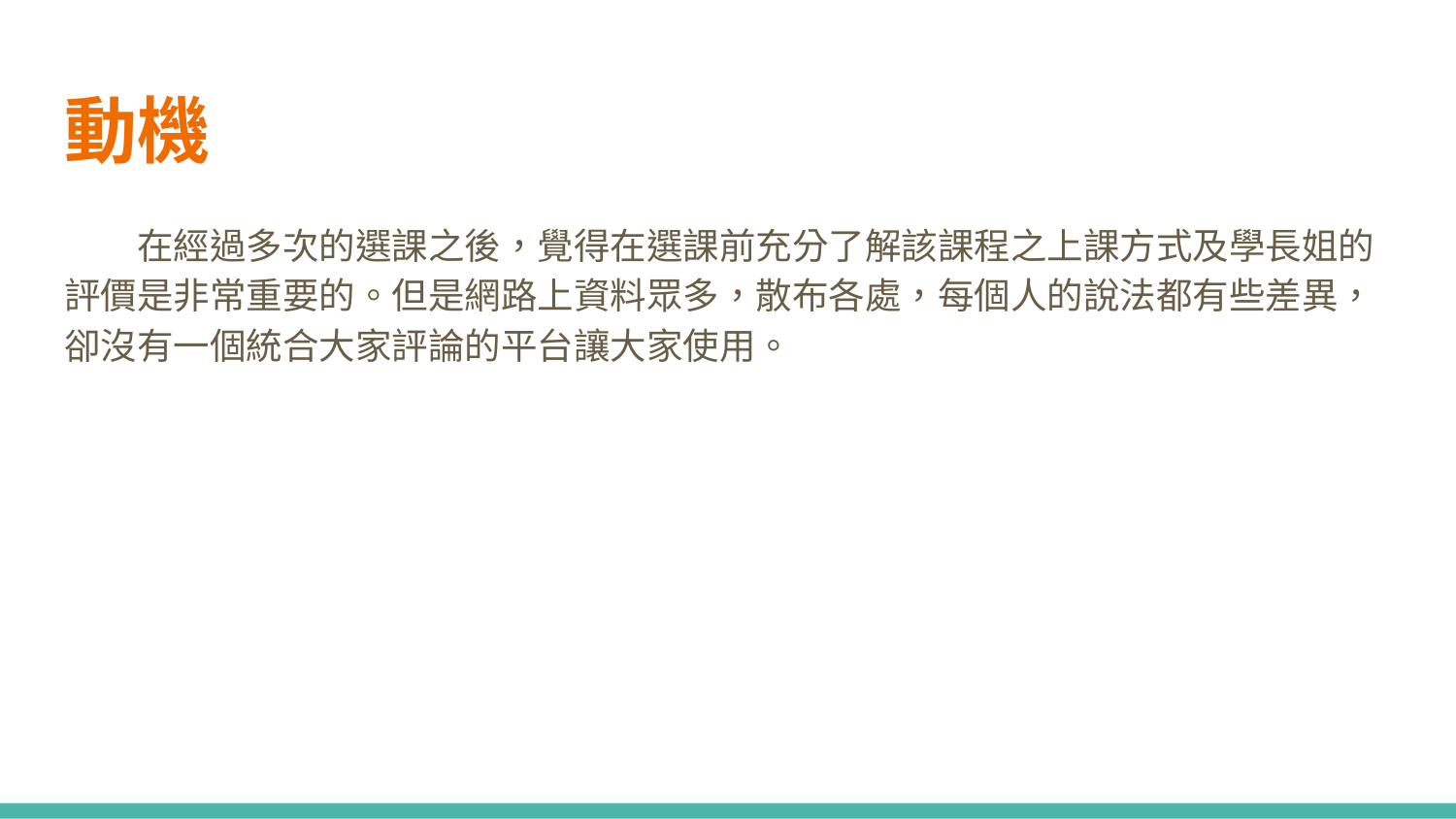

# 動機
在經過多次的選課之後，覺得在選課前充分了解該課程之上課方式及學長姐的評價是非常重要的。但是網路上資料眾多，散布各處，每個人的說法都有些差異，卻沒有一個統合大家評論的平台讓大家使用。